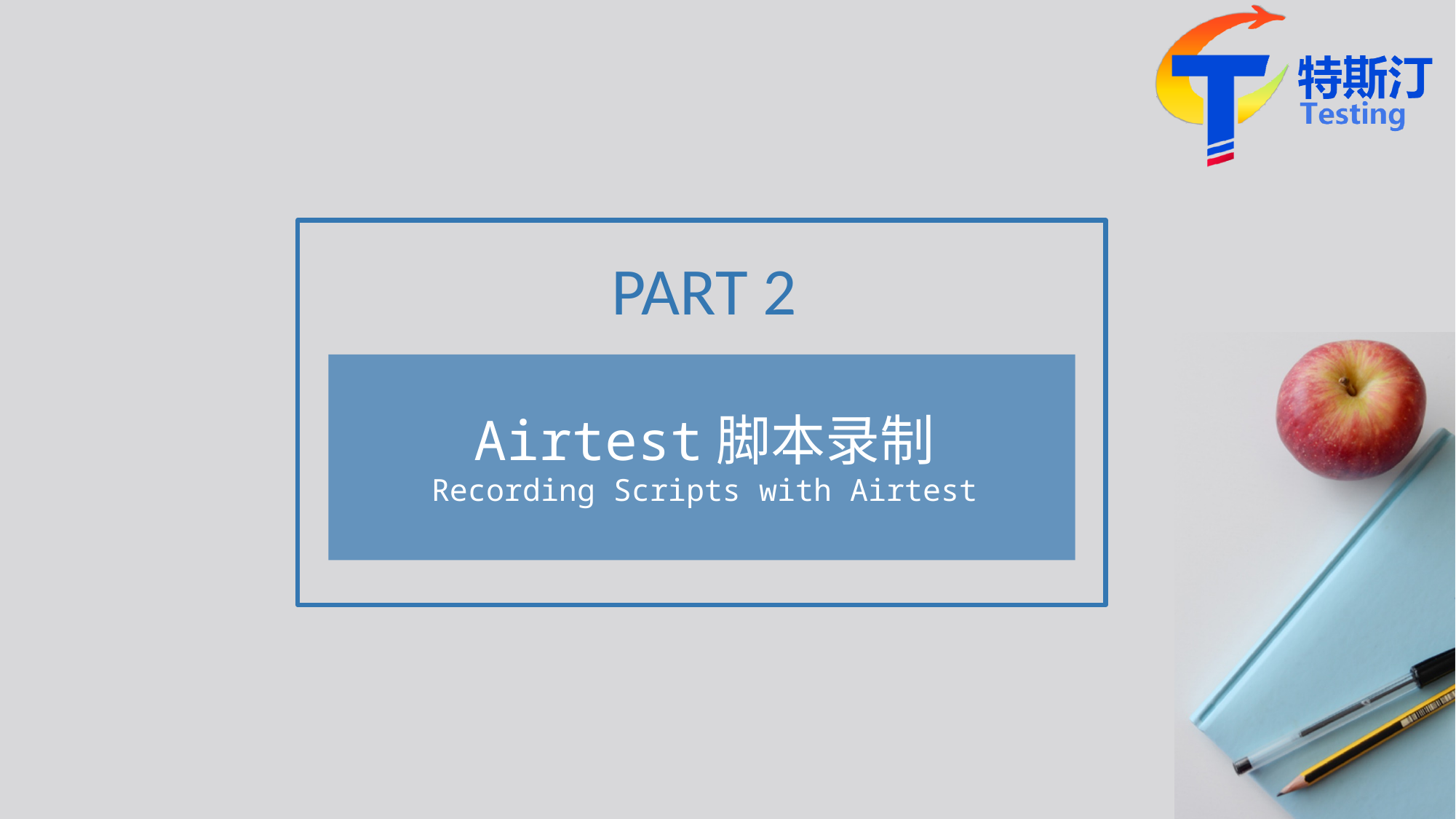

PART 2

Airtest脚本录制
Recording Scripts with Airtest